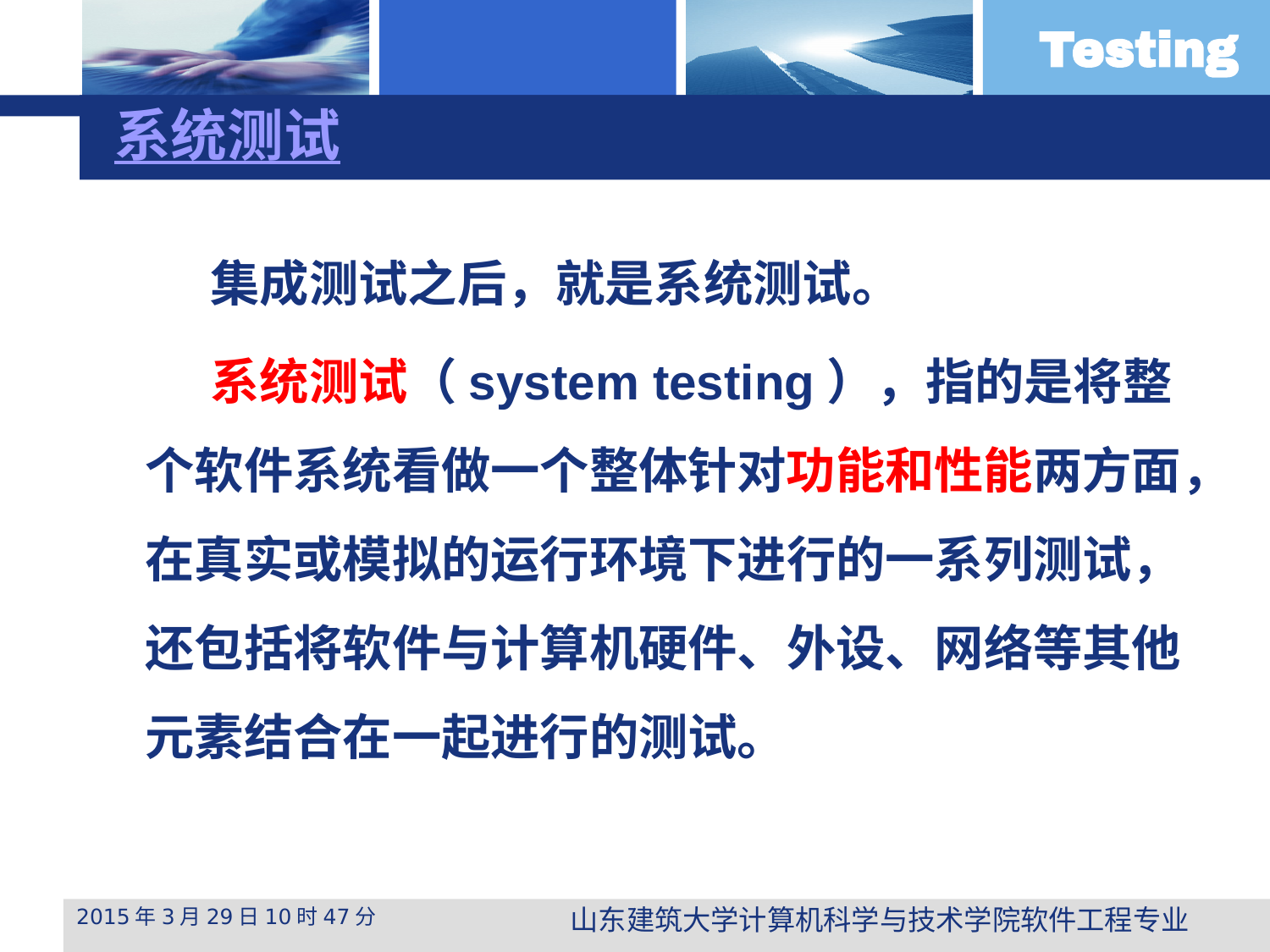

# 系统测试
         集成测试之后，就是系统测试。
         系统测试（system testing），指的是将整个软件系统看做一个整体针对功能和性能两方面，在真实或模拟的运行环境下进行的一系列测试，还包括将软件与计算机硬件、外设、网络等其他元素结合在一起进行的测试。
山东建筑大学计算机科学与技术学院软件工程专业
2015年3月29日10时47分